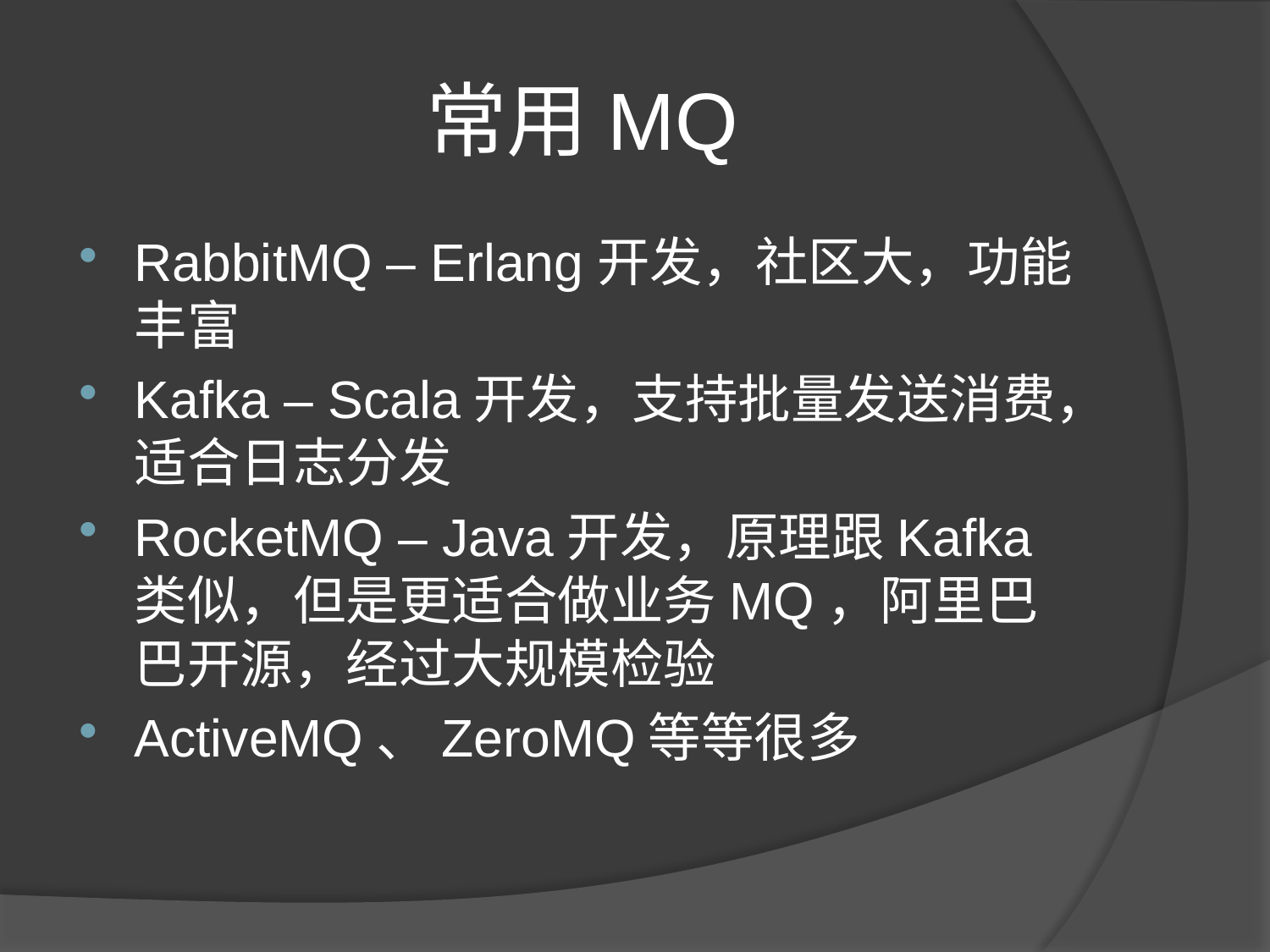

# 常用MQ
RabbitMQ – Erlang开发，社区大，功能丰富
Kafka – Scala开发，支持批量发送消费，适合日志分发
RocketMQ – Java开发，原理跟Kafka类似，但是更适合做业务MQ，阿里巴巴开源，经过大规模检验
ActiveMQ、ZeroMQ等等很多